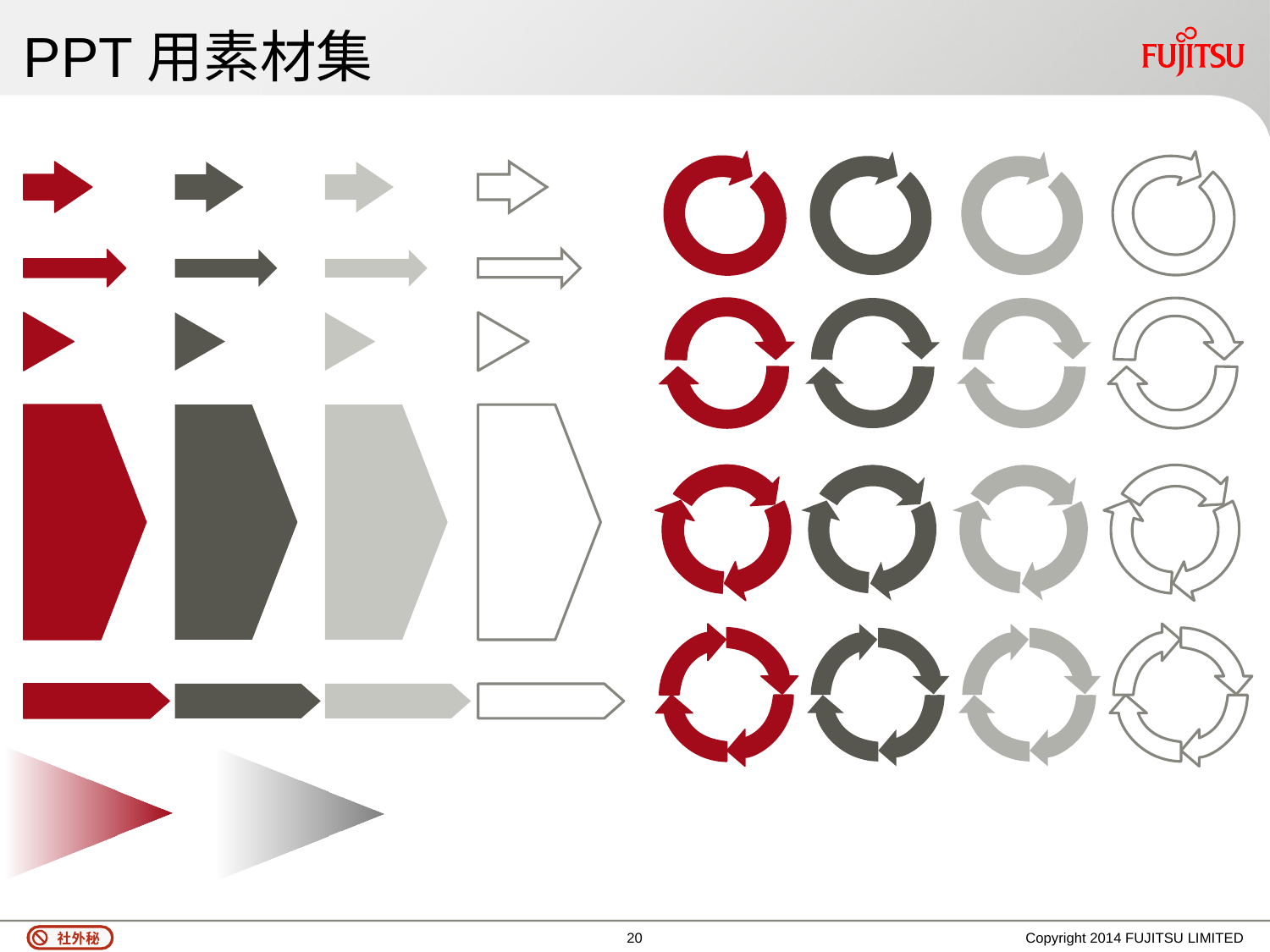

# PPT用素材集

20
Copyright 2014 FUJITSU LIMITED